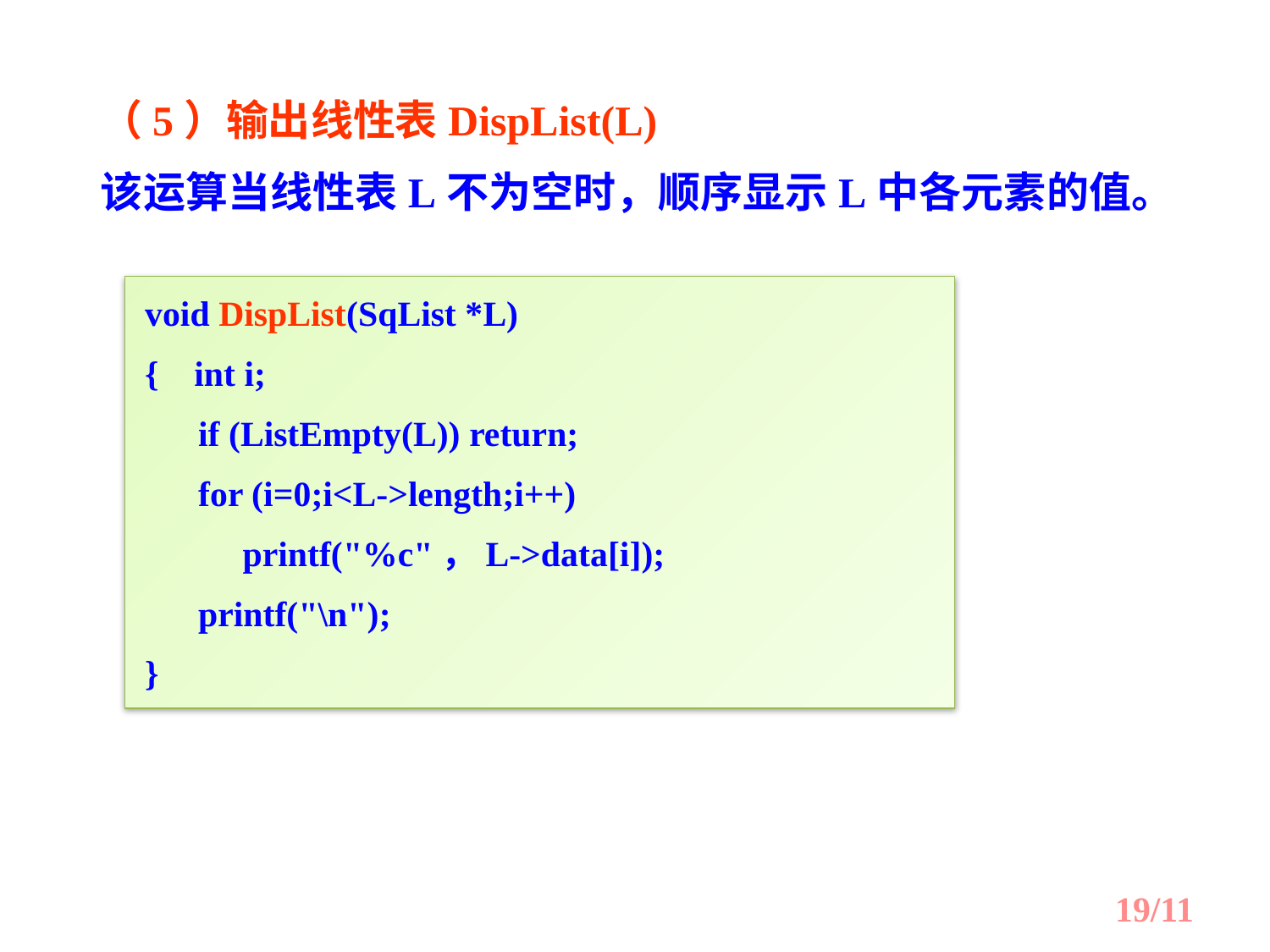

（5）输出线性表DispList(L)
     该运算当线性表L不为空时，顺序显示L中各元素的值。
void DispList(SqList *L)
{    int i;
      if (ListEmpty(L)) return;
      for (i=0;i<L->length;i++)
           printf("%c"，L->data[i]);
      printf("\n");
}
19